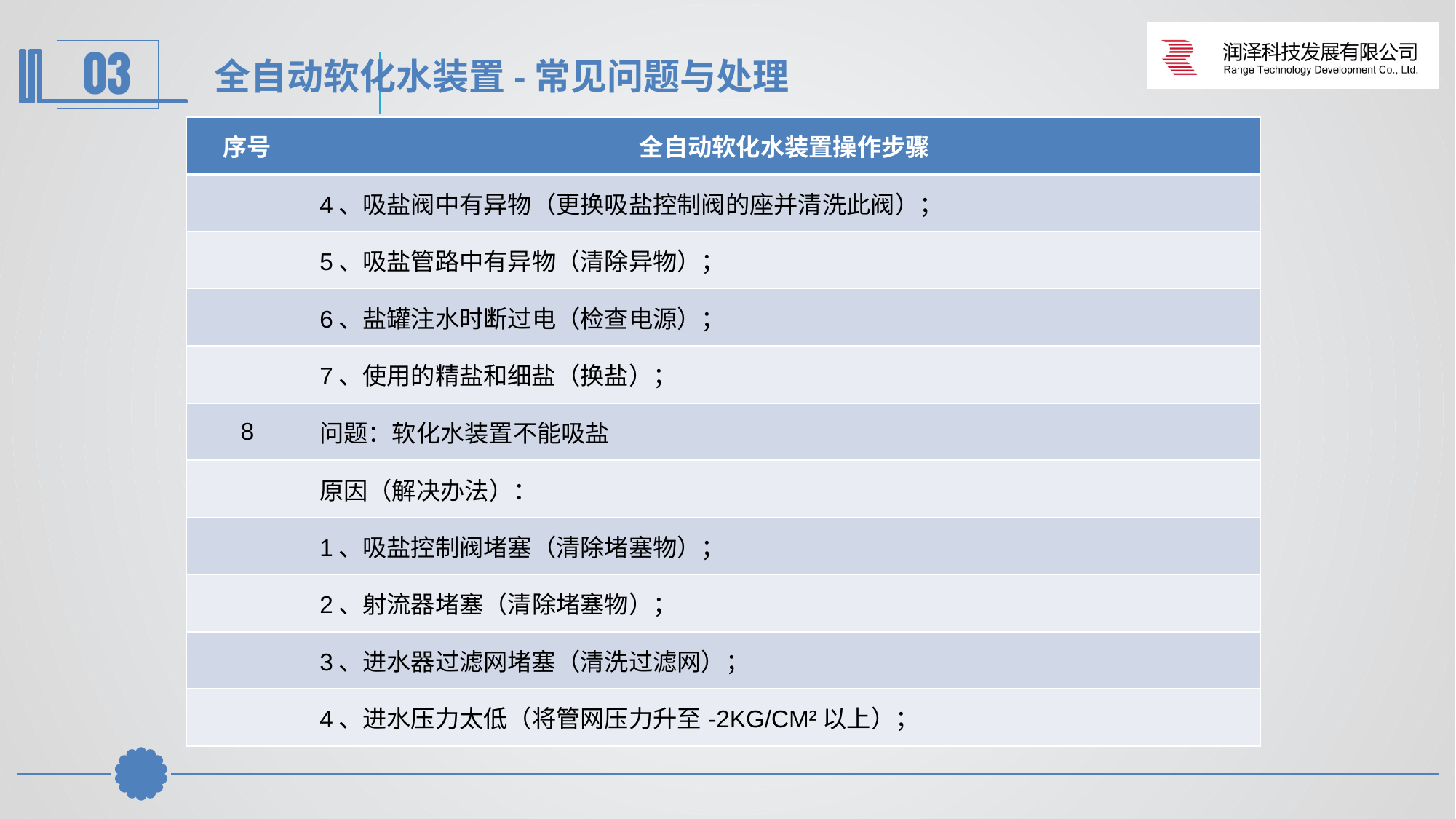

全自动软化水装置-常见问题与处理
| 序号 | 全自动软化水装置操作步骤 |
| --- | --- |
|  | 4、吸盐阀中有异物（更换吸盐控制阀的座并清洗此阀）； |
|  | 5、吸盐管路中有异物（清除异物）； |
|  | 6、盐罐注水时断过电（检查电源）； |
|  | 7、使用的精盐和细盐（换盐）； |
| 8 | 问题：软化水装置不能吸盐 |
|  | 原因（解决办法）： |
|  | 1、吸盐控制阀堵塞（清除堵塞物）； |
|  | 2、射流器堵塞（清除堵塞物）； |
|  | 3、进水器过滤网堵塞（清洗过滤网）； |
|  | 4、进水压力太低（将管网压力升至-2KG/CM²以上）； |
20